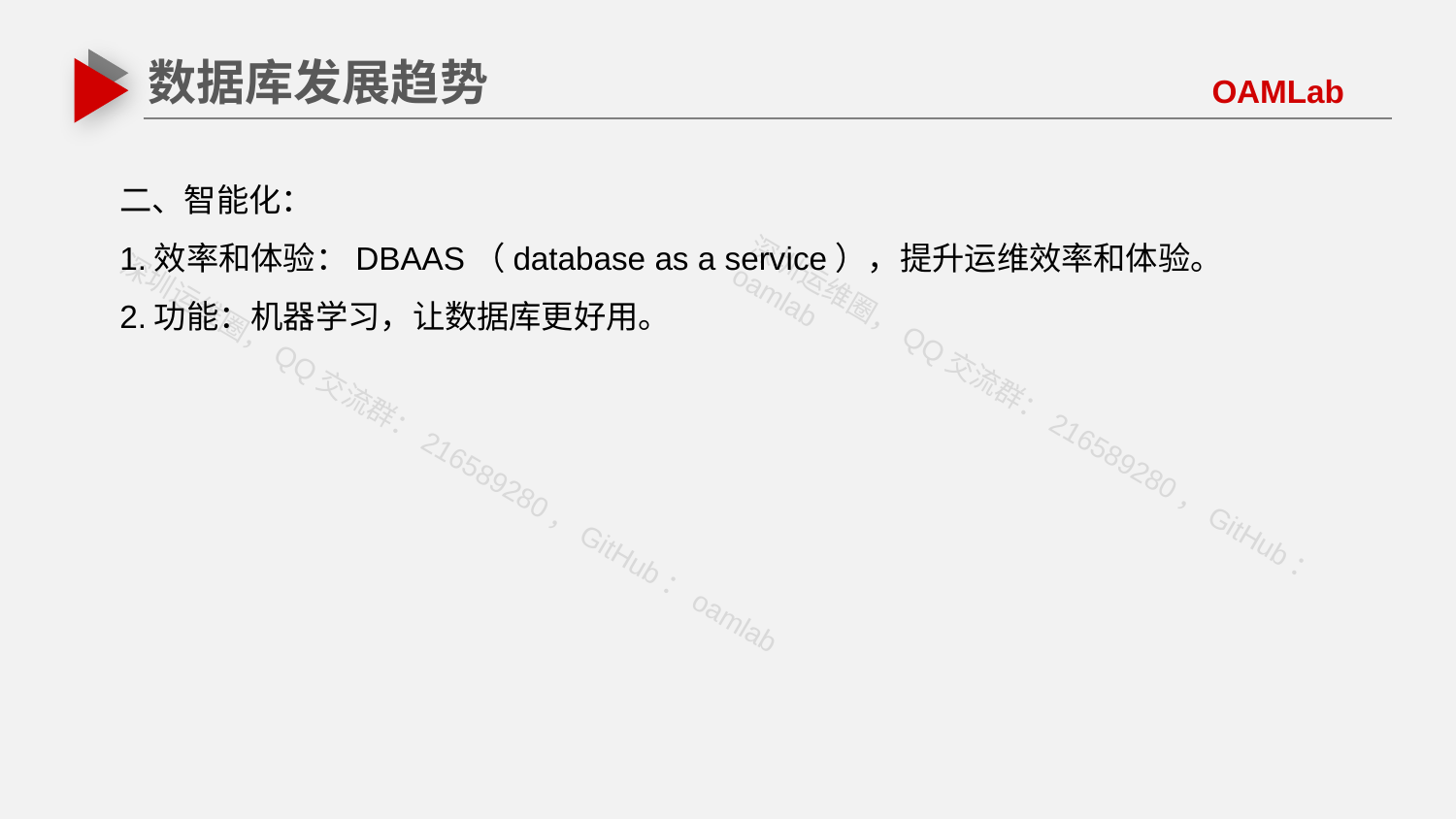

数据库发展趋势
二、智能化：
1.效率和体验：DBAAS（database as a service），提升运维效率和体验。
2.功能：机器学习，让数据库更好用。